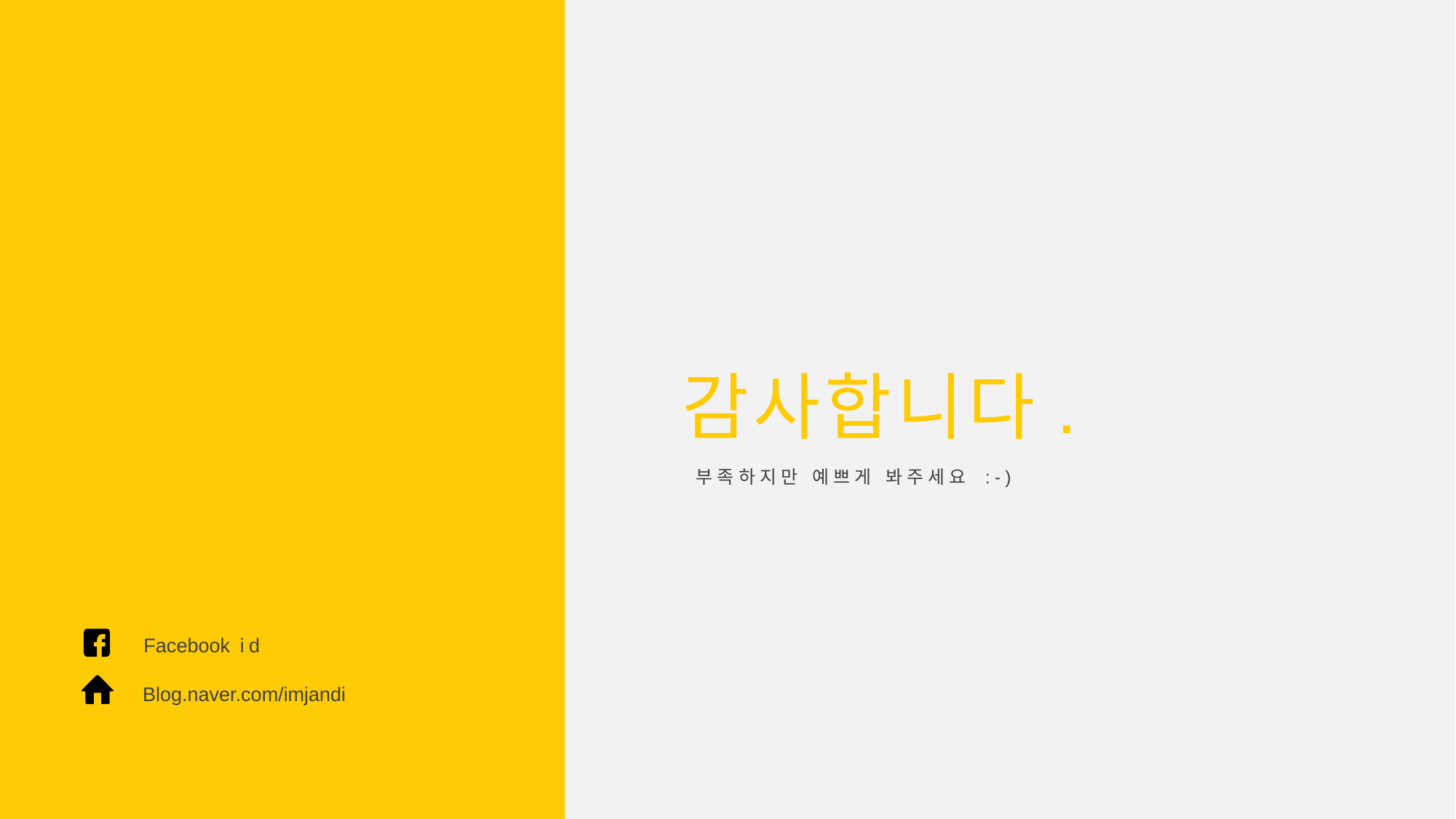

감사합니다.
부족하지만 예쁘게 봐주세요 :-)
Facebook id

Blog.naver.com/imjandi